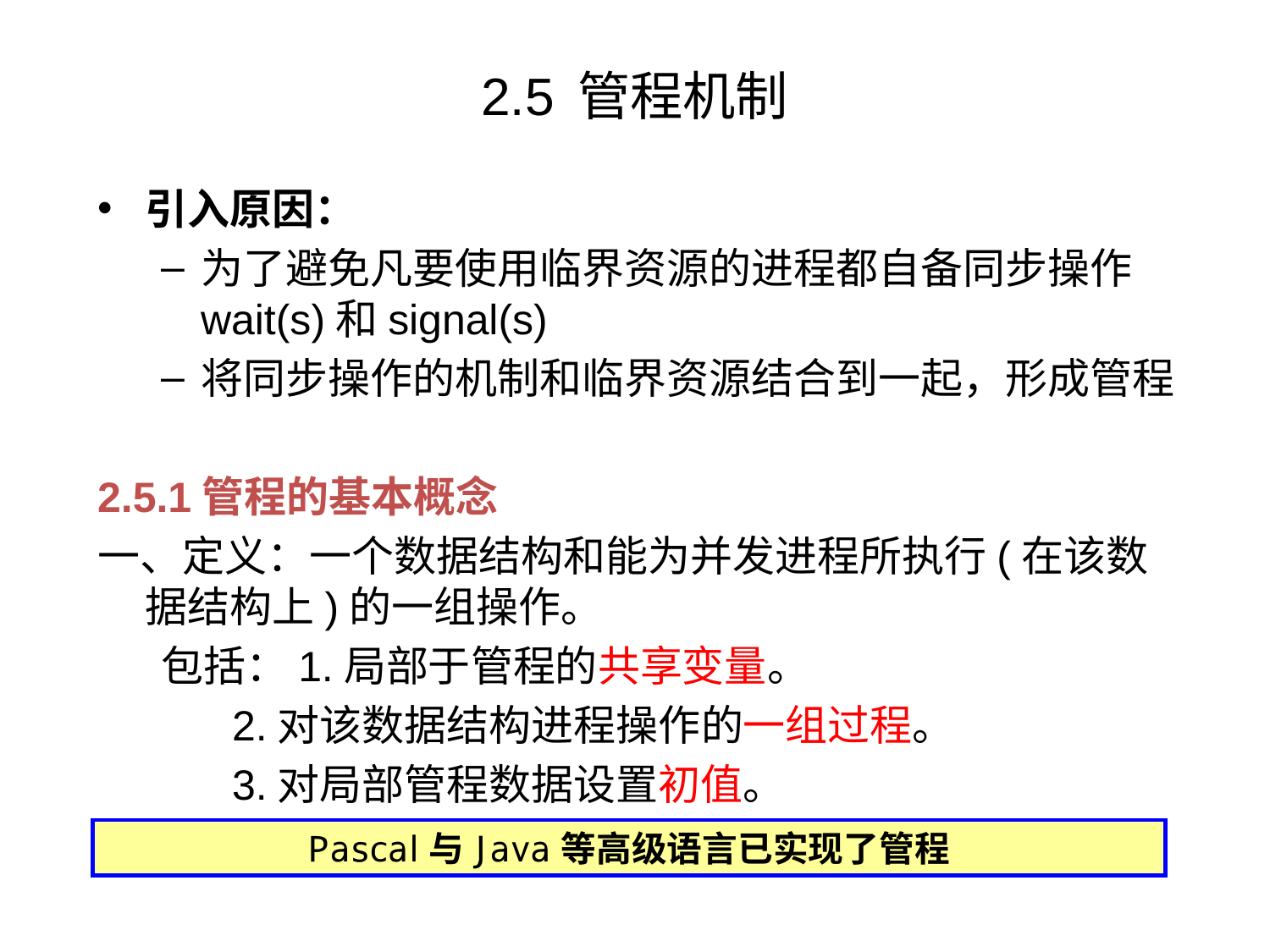

# 2.5 管程机制
引入原因：
为了避免凡要使用临界资源的进程都自备同步操作wait(s)和signal(s)
将同步操作的机制和临界资源结合到一起，形成管程

2.5.1管程的基本概念
一、定义：一个数据结构和能为并发进程所执行(在该数据结构上)的一组操作。
包括：1.局部于管程的共享变量。
      2.对该数据结构进程操作的一组过程。
      3.对局部管程数据设置初值。
Pascal与Java等高级语言已实现了管程